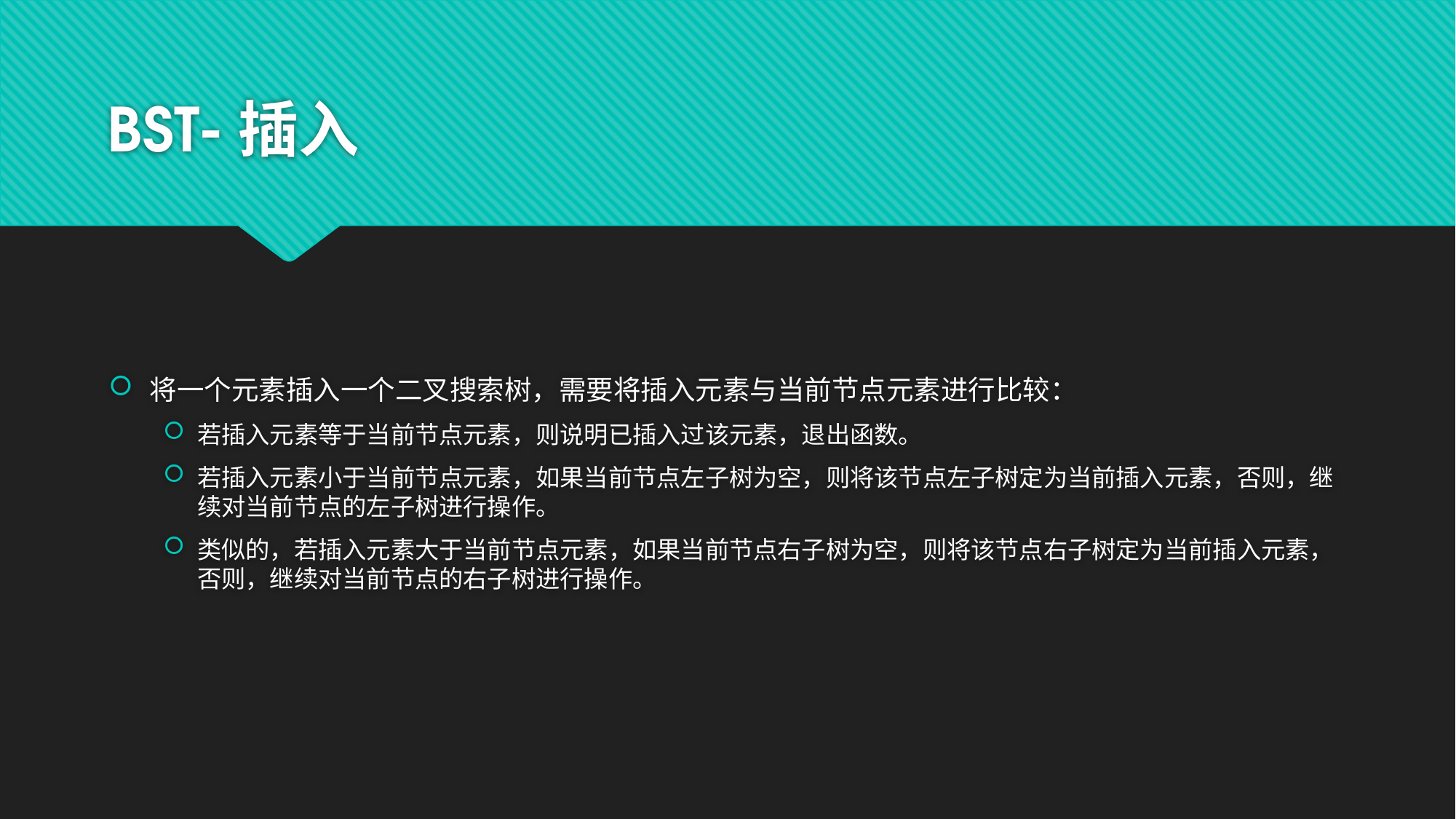

# BST-插入
将一个元素插入一个二叉搜索树，需要将插入元素与当前节点元素进行比较：
若插入元素等于当前节点元素，则说明已插入过该元素，退出函数。
若插入元素小于当前节点元素，如果当前节点左子树为空，则将该节点左子树定为当前插入元素，否则，继续对当前节点的左子树进行操作。
类似的，若插入元素大于当前节点元素，如果当前节点右子树为空，则将该节点右子树定为当前插入元素，否则，继续对当前节点的右子树进行操作。